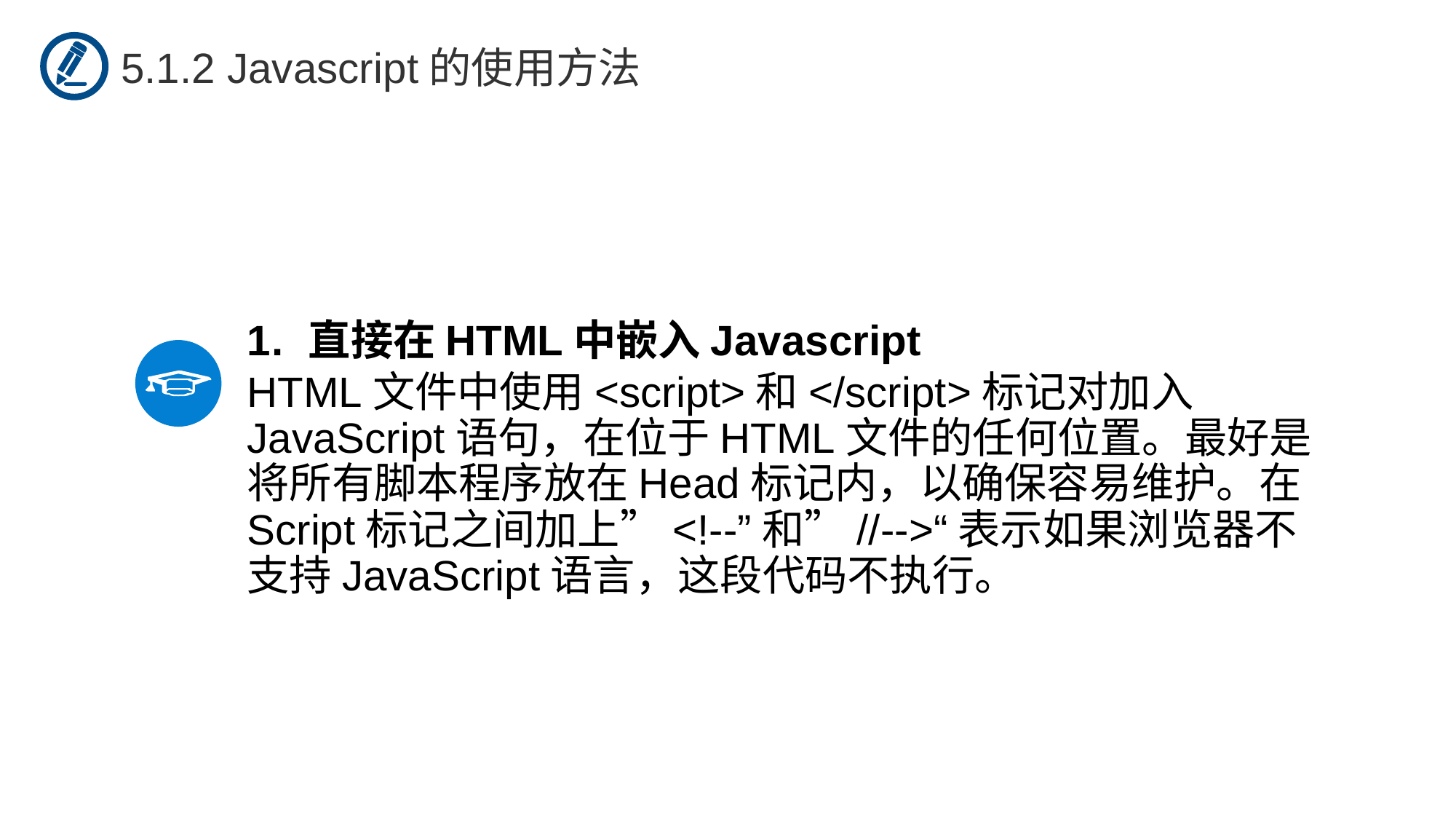

5.1.2 Javascript的使用方法
直接在HTML中嵌入Javascript
HTML文件中使用<script>和</script>标记对加入JavaScript语句，在位于HTML文件的任何位置。最好是将所有脚本程序放在Head标记内，以确保容易维护。在Script标记之间加上”<!--”和”//-->“表示如果浏览器不支持JavaScript语言，这段代码不执行。